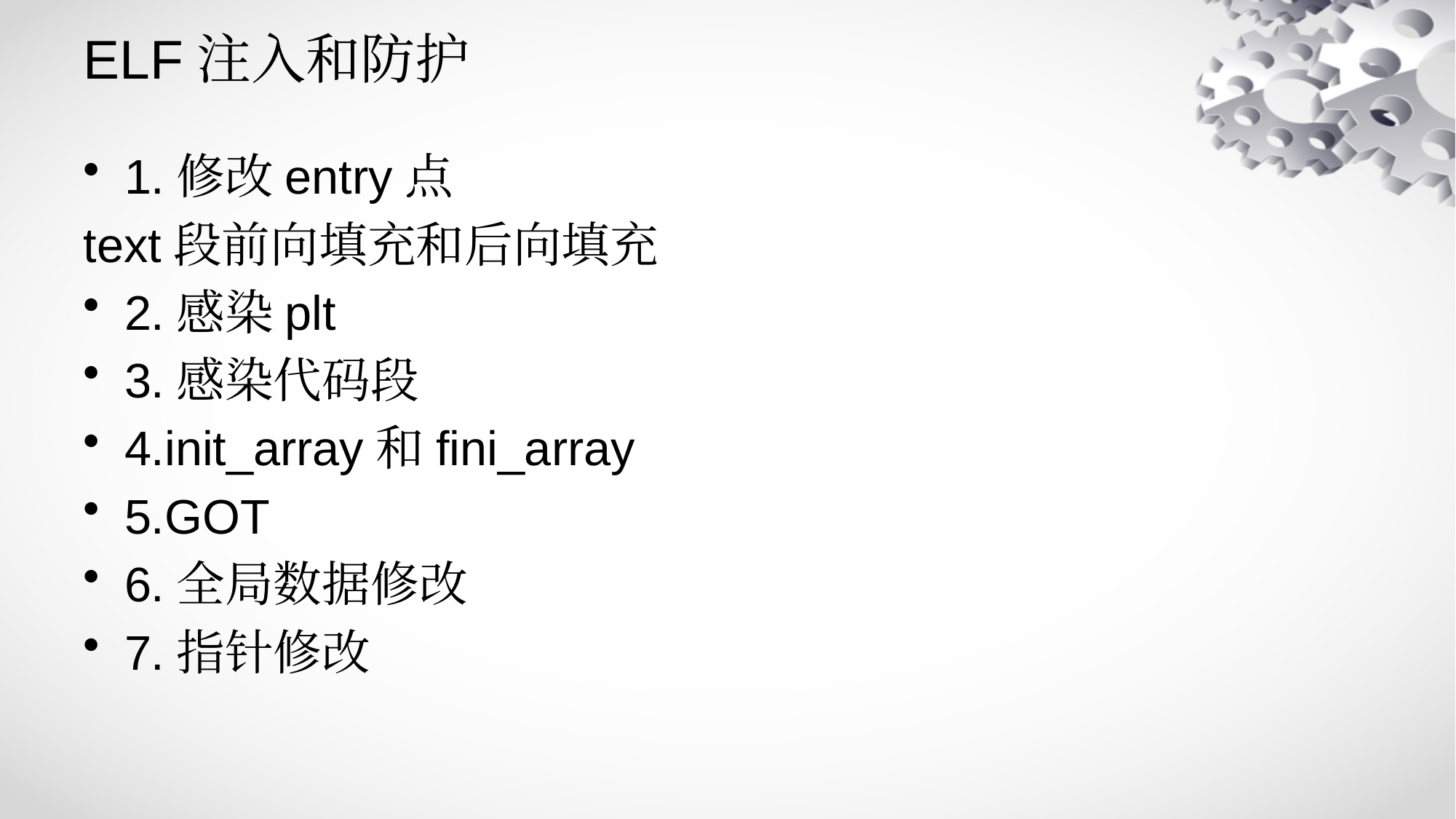

# ELF注入和防护
1.修改entry点
text段前向填充和后向填充
2.感染plt
3.感染代码段
4.init_array和fini_array
5.GOT
6.全局数据修改
7.指针修改